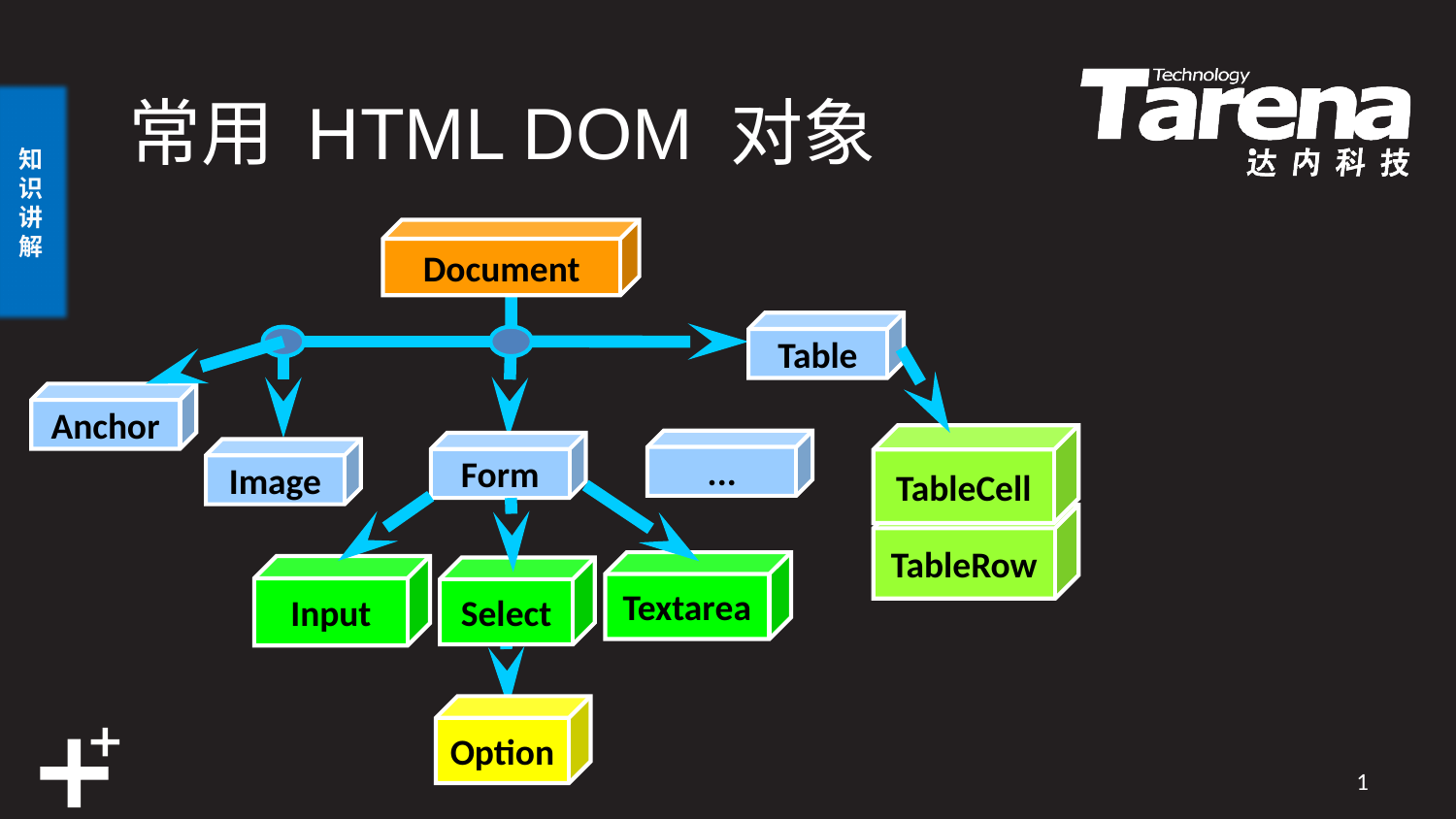

# 常用 HTML DOM 对象
Document

Table

Anchor
TableCell
TableRow
...
Form
Image

Textarea
Input
Select

Option
1